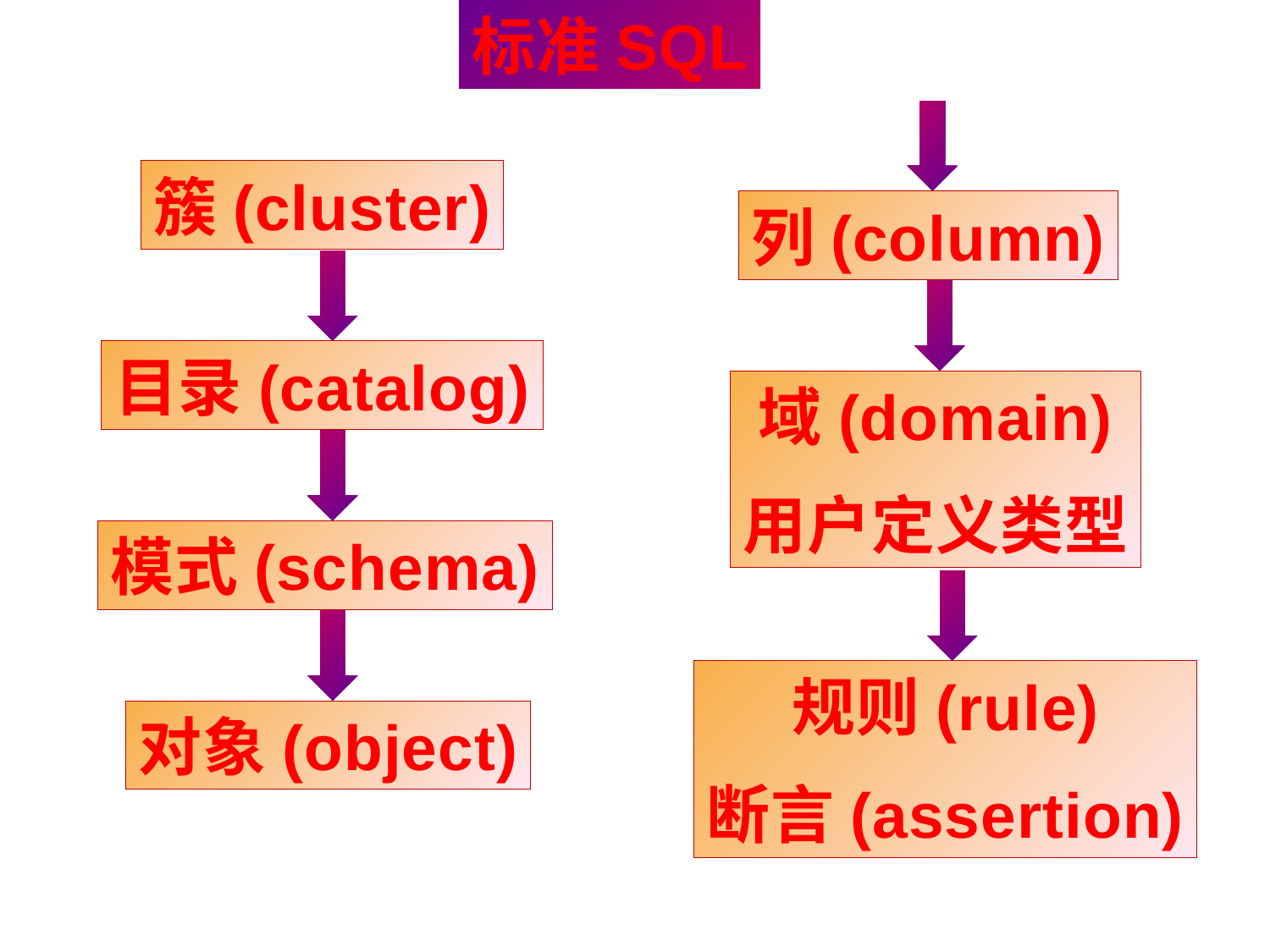

标准SQL

簇(cluster)
列(column)

目录(catalog)
域(domain)
用户定义类型

模式(schema)

规则(rule)
断言(assertion)
对象(object)